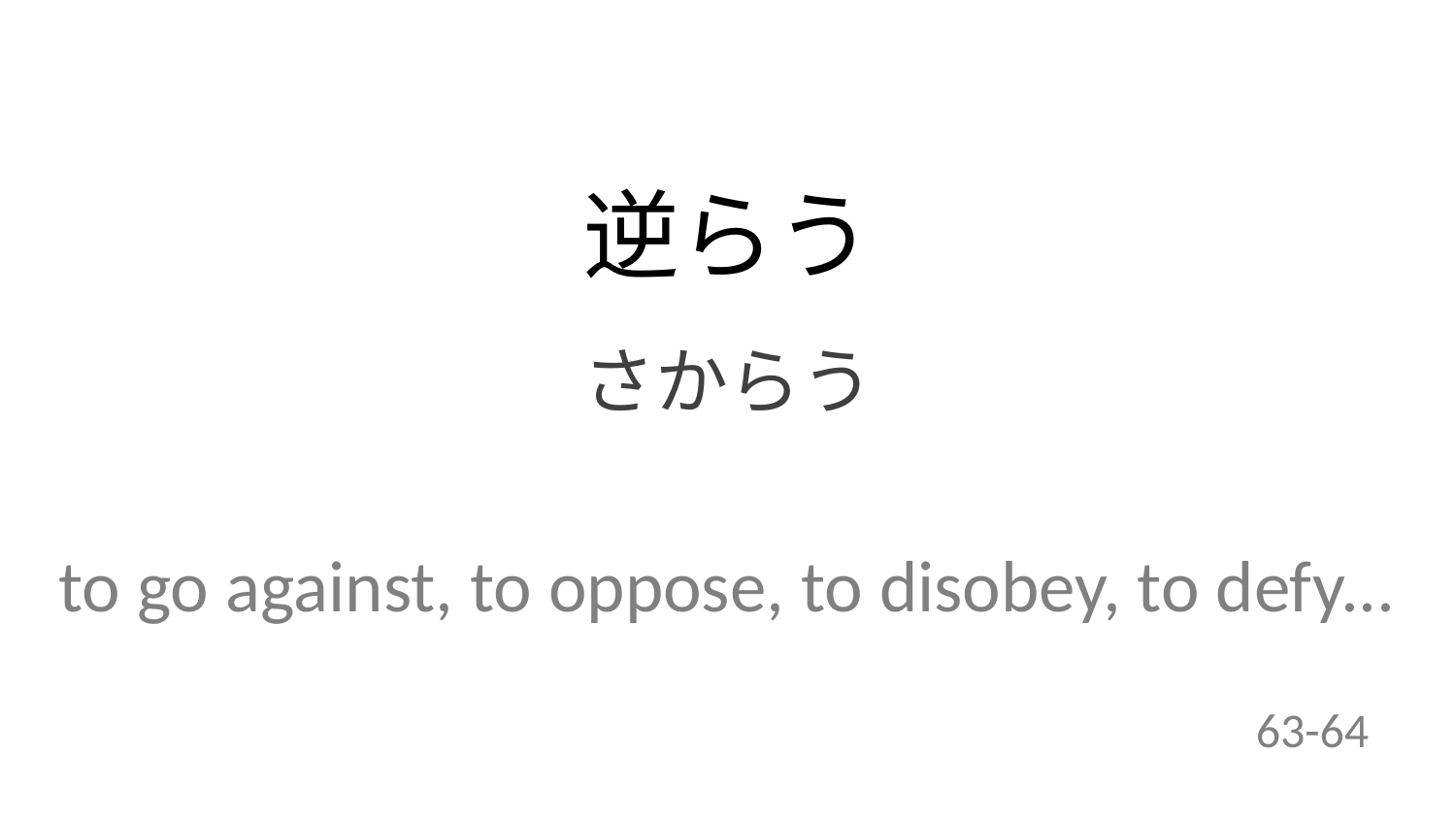

逆らう

さからう
to go against, to oppose, to disobey, to defy...
63-64